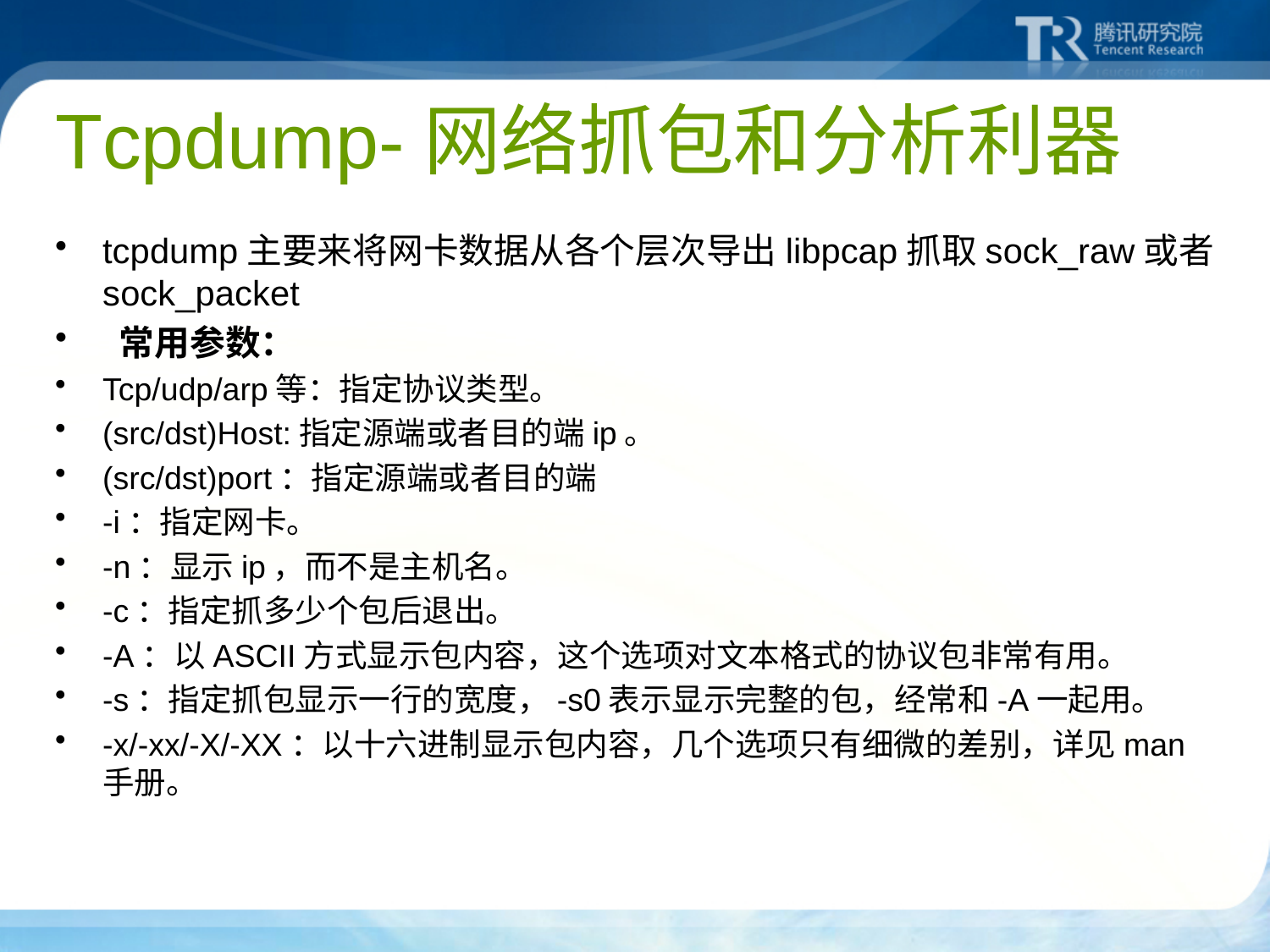

# Tcpdump-网络抓包和分析利器
tcpdump主要来将网卡数据从各个层次导出libpcap抓取sock_raw或者sock_packet
 常用参数：
Tcp/udp/arp等：指定协议类型。
(src/dst)Host:指定源端或者目的端ip。
(src/dst)port：指定源端或者目的端
-i：指定网卡。
-n：显示ip，而不是主机名。
-c：指定抓多少个包后退出。
-A：以ASCII方式显示包内容，这个选项对文本格式的协议包非常有用。
-s：指定抓包显示一行的宽度，-s0表示显示完整的包，经常和-A一起用。
-x/-xx/-X/-XX：以十六进制显示包内容，几个选项只有细微的差别，详见man手册。